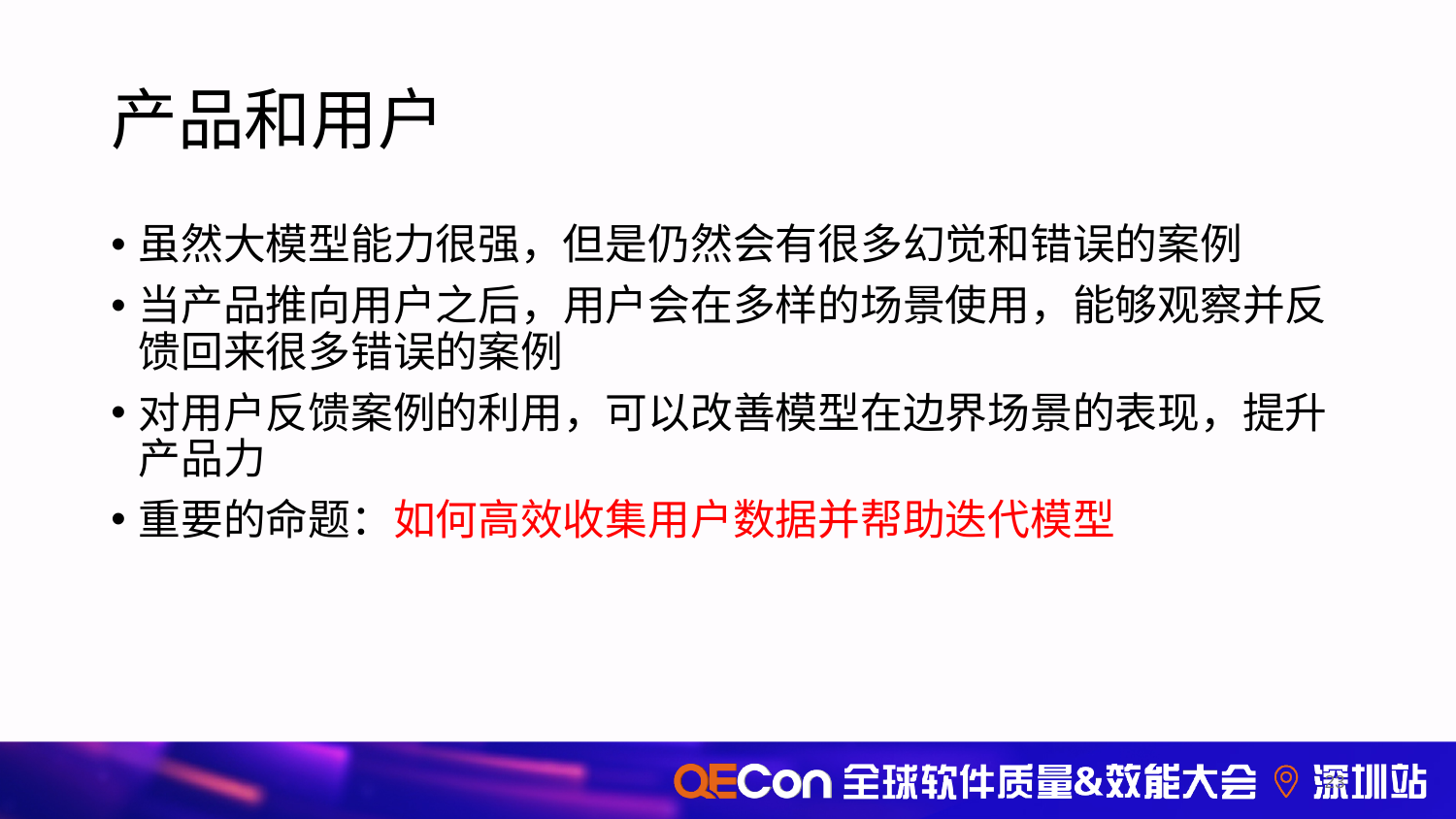

# 产品和用户
虽然大模型能力很强，但是仍然会有很多幻觉和错误的案例
当产品推向用户之后，用户会在多样的场景使用，能够观察并反馈回来很多错误的案例
对用户反馈案例的利用，可以改善模型在边界场景的表现，提升产品力
重要的命题：如何高效收集用户数据并帮助迭代模型

23